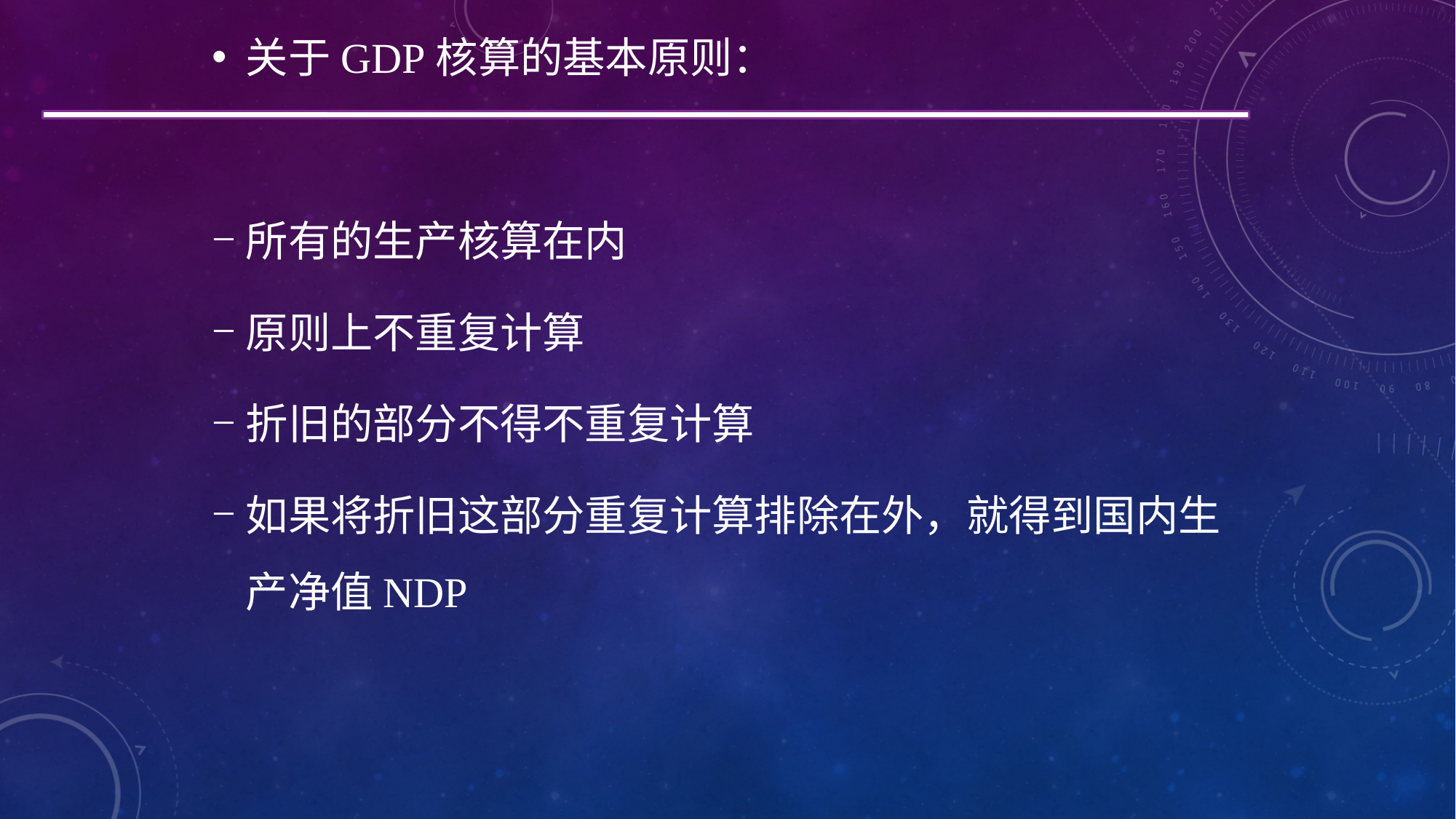

关于GDP核算的基本原则：

所有的生产核算在内
原则上不重复计算
折旧的部分不得不重复计算
如果将折旧这部分重复计算排除在外，就得到国内生产净值NDP